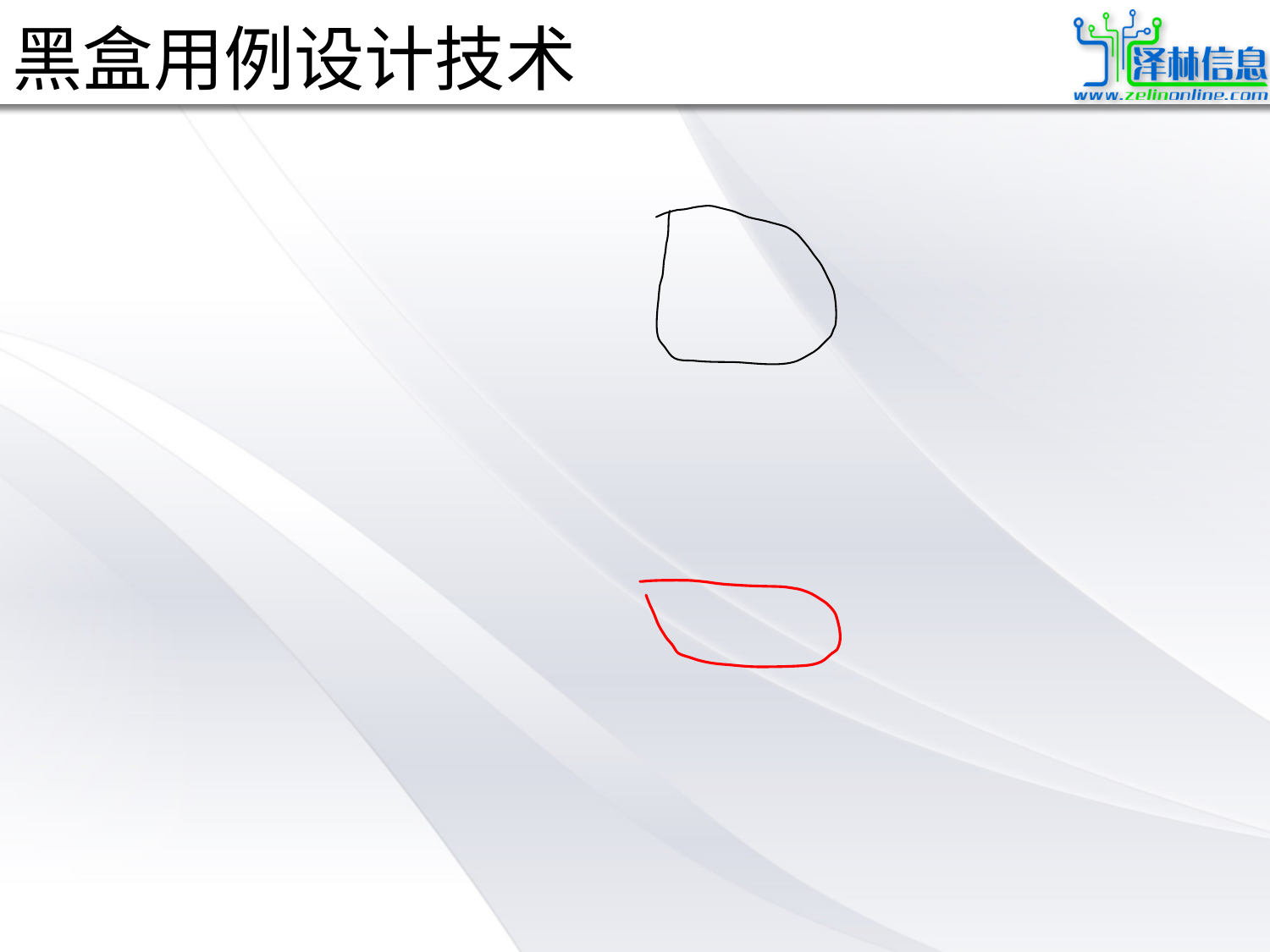

# 黑盒用例设计技术
 等价类划分方法                   （重点）
 边界值分析方法                   （重点）
 错误推测方法                       （了解）
 因果图方法                           （了解）
 判定表驱动分析方法         （了解）
 正交试验设计方法              （了解）
 场景法                                     （重点）